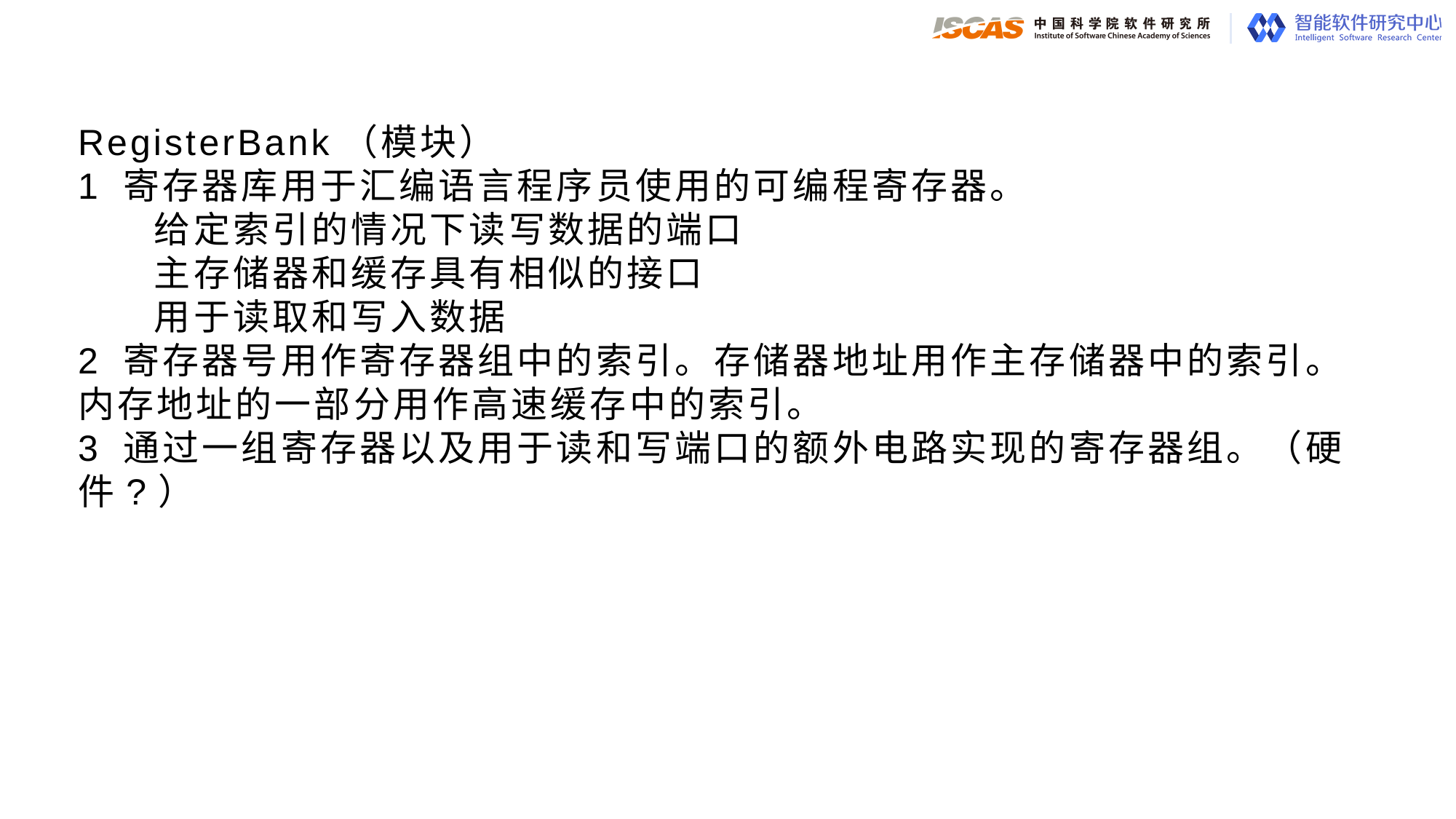

RegisterBank（模块）
1 寄存器库用于汇编语言程序员使用的可编程寄存器。
      给定索引的情况下读写数据的端口
      主存储器和缓存具有相似的接口
      用于读取和写入数据
2 寄存器号用作寄存器组中的索引。存储器地址用作主存储器中的索引。内存地址的一部分用作高速缓存中的索引。
3 通过一组寄存器以及用于读和写端口的额外电路实现的寄存器组。（硬件?）